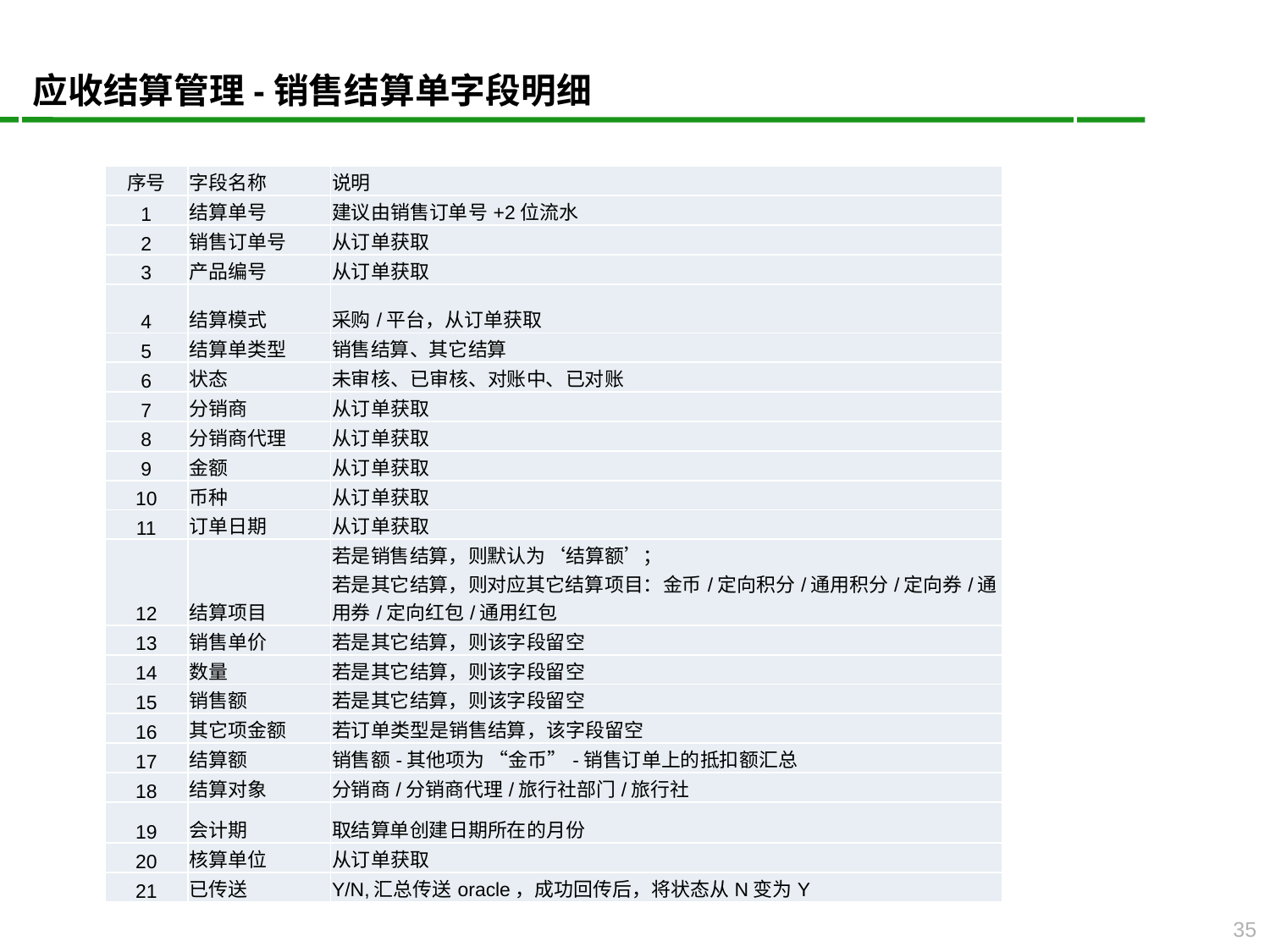

应收结算管理-销售结算单字段明细
| 序号 | 字段名称 | 说明 |
| --- | --- | --- |
| 1 | 结算单号 | 建议由销售订单号+2位流水 |
| 2 | 销售订单号 | 从订单获取 |
| 3 | 产品编号 | 从订单获取 |
| 4 | 结算模式 | 采购/平台，从订单获取 |
| 5 | 结算单类型 | 销售结算、其它结算 |
| 6 | 状态 | 未审核、已审核、对账中、已对账 |
| 7 | 分销商 | 从订单获取 |
| 8 | 分销商代理 | 从订单获取 |
| 9 | 金额 | 从订单获取 |
| 10 | 币种 | 从订单获取 |
| 11 | 订单日期 | 从订单获取 |
| 12 | 结算项目 | 若是销售结算，则默认为‘结算额’； 若是其它结算，则对应其它结算项目：金币/定向积分/通用积分/定向券/通用券/定向红包/通用红包 |
| 13 | 销售单价 | 若是其它结算，则该字段留空 |
| 14 | 数量 | 若是其它结算，则该字段留空 |
| 15 | 销售额 | 若是其它结算，则该字段留空 |
| 16 | 其它项金额 | 若订单类型是销售结算，该字段留空 |
| 17 | 结算额 | 销售额-其他项为 “金币”-销售订单上的抵扣额汇总 |
| 18 | 结算对象 | 分销商/分销商代理/旅行社部门/旅行社 |
| 19 | 会计期 | 取结算单创建日期所在的月份 |
| 20 | 核算单位 | 从订单获取 |
| 21 | 已传送 | Y/N,汇总传送oracle，成功回传后，将状态从N变为Y |
35